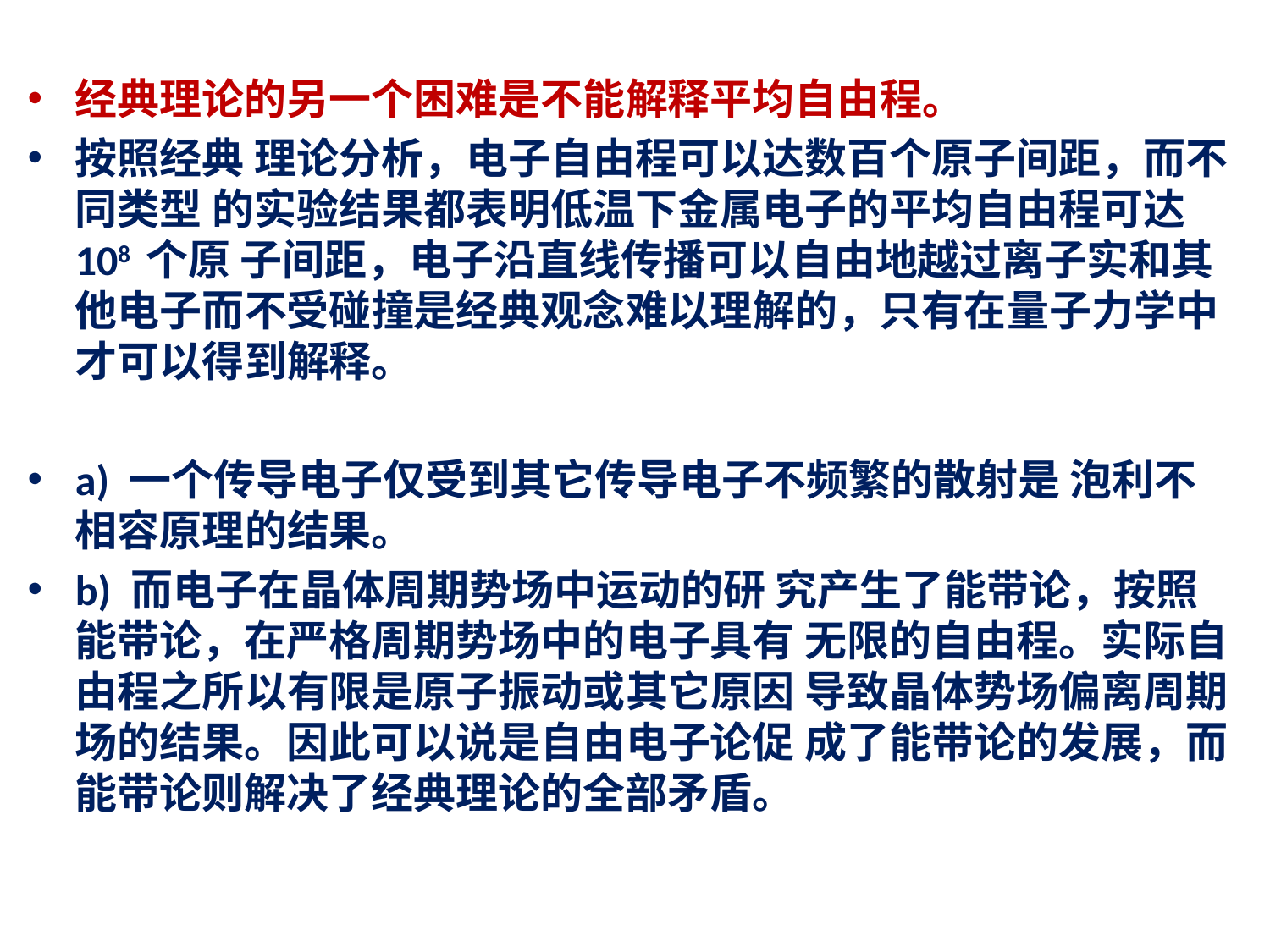

经典理论的另一个困难是不能解释平均自由程。
按照经典 理论分析，电子自由程可以达数百个原子间距，而不同类型 的实验结果都表明低温下金属电子的平均自由程可达 108 个原 子间距，电子沿直线传播可以自由地越过离子实和其他电子而不受碰撞是经典观念难以理解的，只有在量子力学中才可以得到解释。

a) 一个传导电子仅受到其它传导电子不频繁的散射是 泡利不相容原理的结果。
b) 而电子在晶体周期势场中运动的研 究产生了能带论，按照能带论，在严格周期势场中的电子具有 无限的自由程。实际自由程之所以有限是原子振动或其它原因 导致晶体势场偏离周期场的结果。因此可以说是自由电子论促 成了能带论的发展，而能带论则解决了经典理论的全部矛盾。